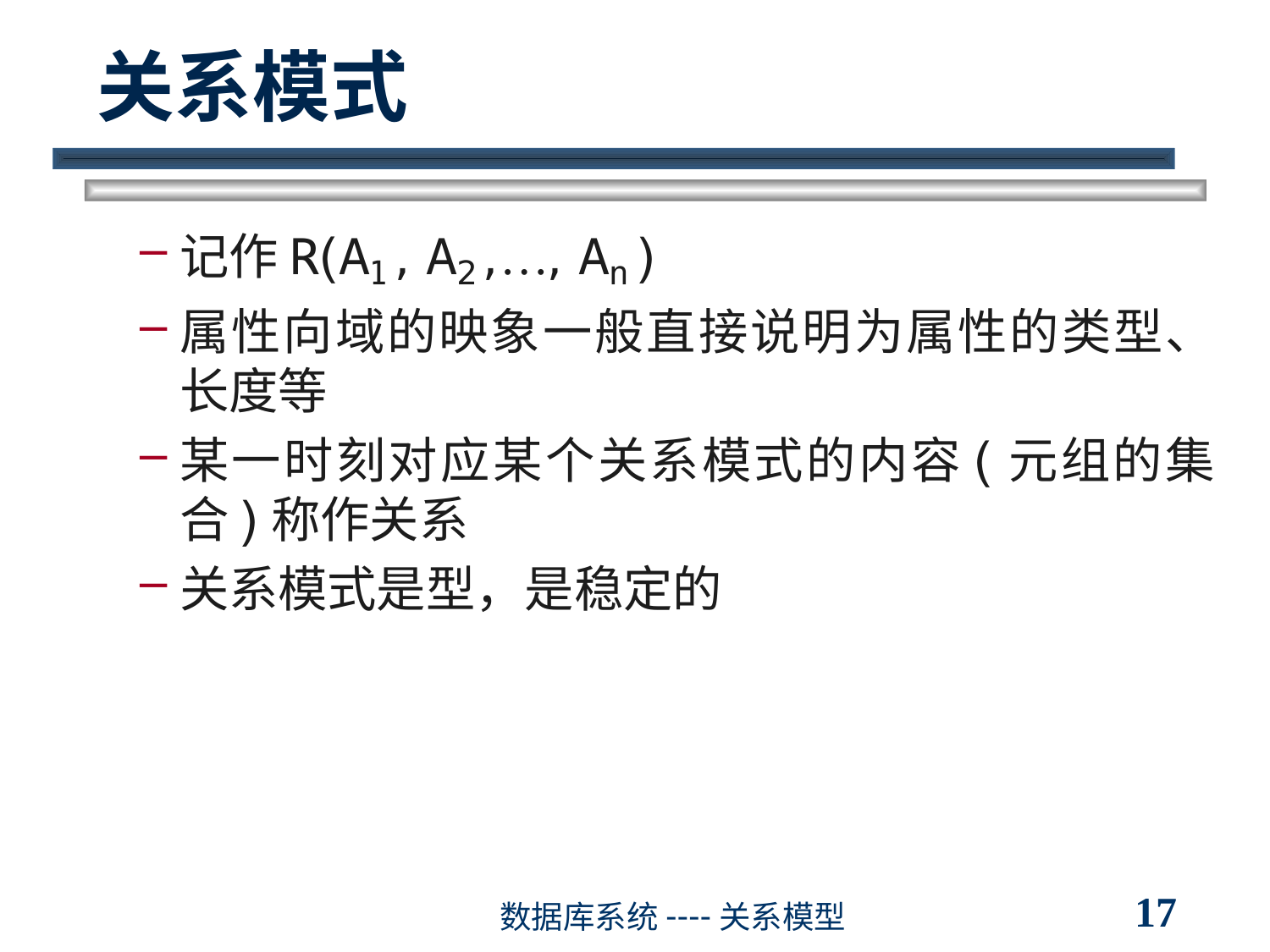

# 关系模式
记作R(A1 , A2 ,…, An )
属性向域的映象一般直接说明为属性的类型、长度等
某一时刻对应某个关系模式的内容(元组的集合)称作关系
关系模式是型，是稳定的

17
数据库系统----关系模型